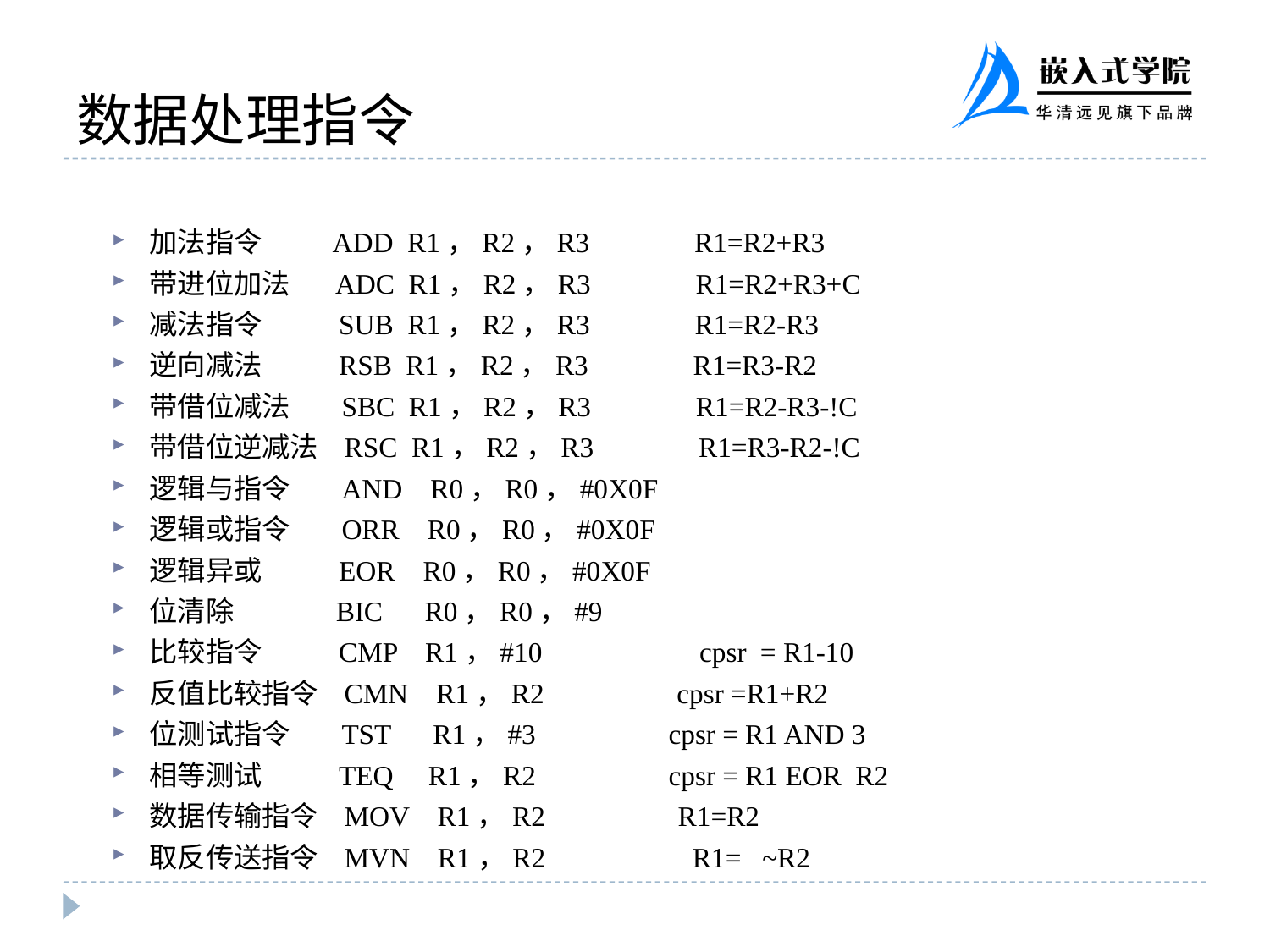

数据处理指令
加法指令          ADD  R1，R2，R3               R1=R2+R3
带进位加法      ADC  R1，R2，R3               R1=R2+R3+C
减法指令           SUB  R1，R2，R3               R1=R2-R3
逆向减法           RSB  R1，R2，R3               R1=R3-R2
带借位减法       SBC  R1，R2，R3               R1=R2-R3-!C
带借位逆减法   RSC  R1，R2，R3               R1=R3-R2-!C
逻辑与指令       AND    R0，R0，#0X0F
逻辑或指令       ORR    R0，R0，#0X0F
逻辑异或           EOR    R0，R0，#0X0F
位清除               BIC      R0，R0，#9
比较指令           CMP    R1，#10         	      cpsr  = R1-10
反值比较指令   CMN    R1，R2                   cpsr =R1+R2
位测试指令       TST      R1，#3                   cpsr = R1 AND 3
相等测试           TEQ     R1，R2                   cpsr = R1 EOR  R2
数据传输指令   MOV    R1，R2                   R1=R2
取反传送指令   MVN    R1，R2	     R1=   ~R2